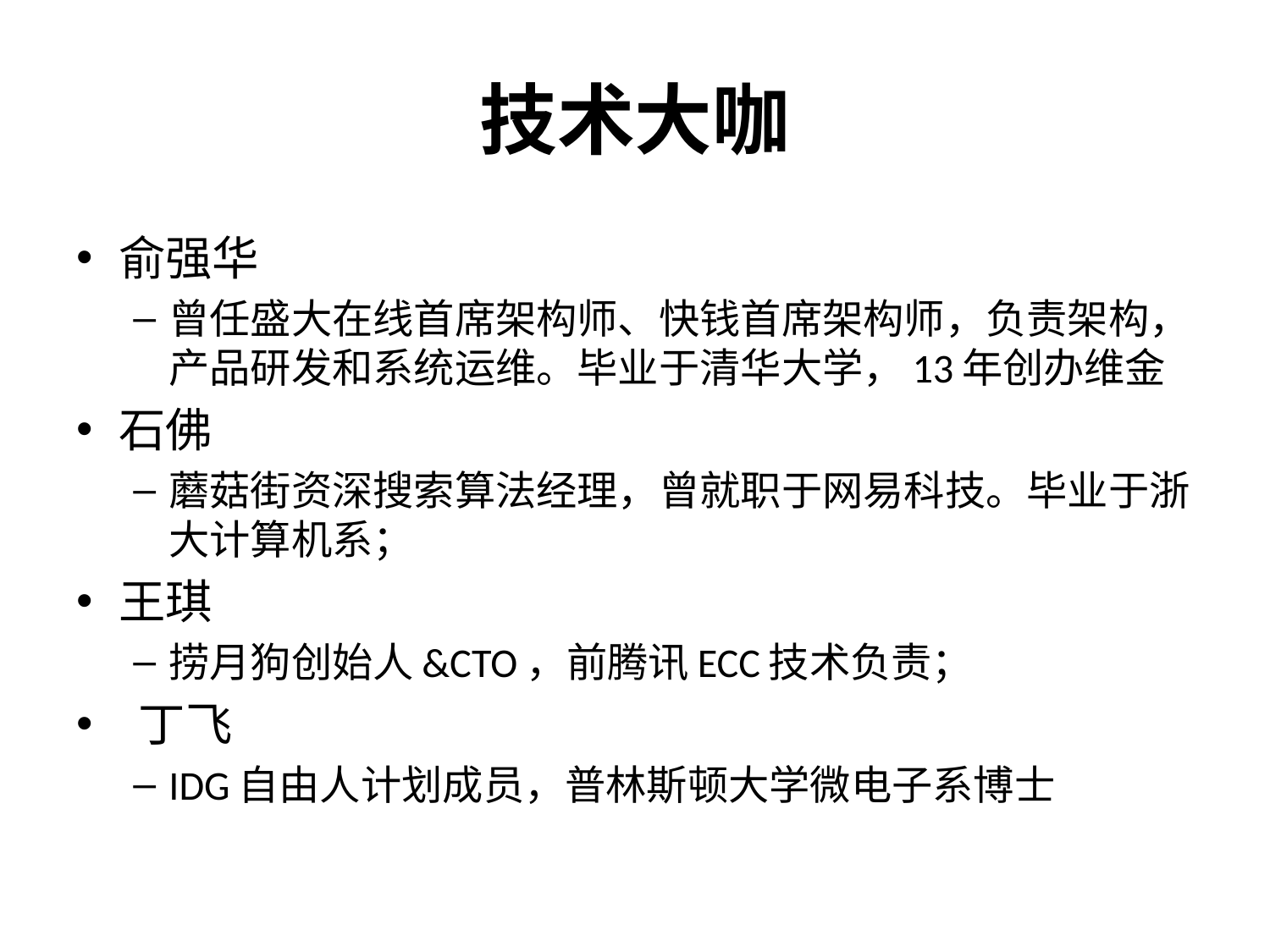

# 技术大咖
俞强华
曾任盛大在线首席架构师、快钱首席架构师，负责架构，产品研发和系统运维。毕业于清华大学，13年创办维金
石佛
蘑菇街资深搜索算法经理，曾就职于网易科技。毕业于浙大计算机系；
王琪
捞月狗创始人&CTO，前腾讯ECC技术负责；
 丁飞
IDG自由人计划成员，普林斯顿大学微电子系博士